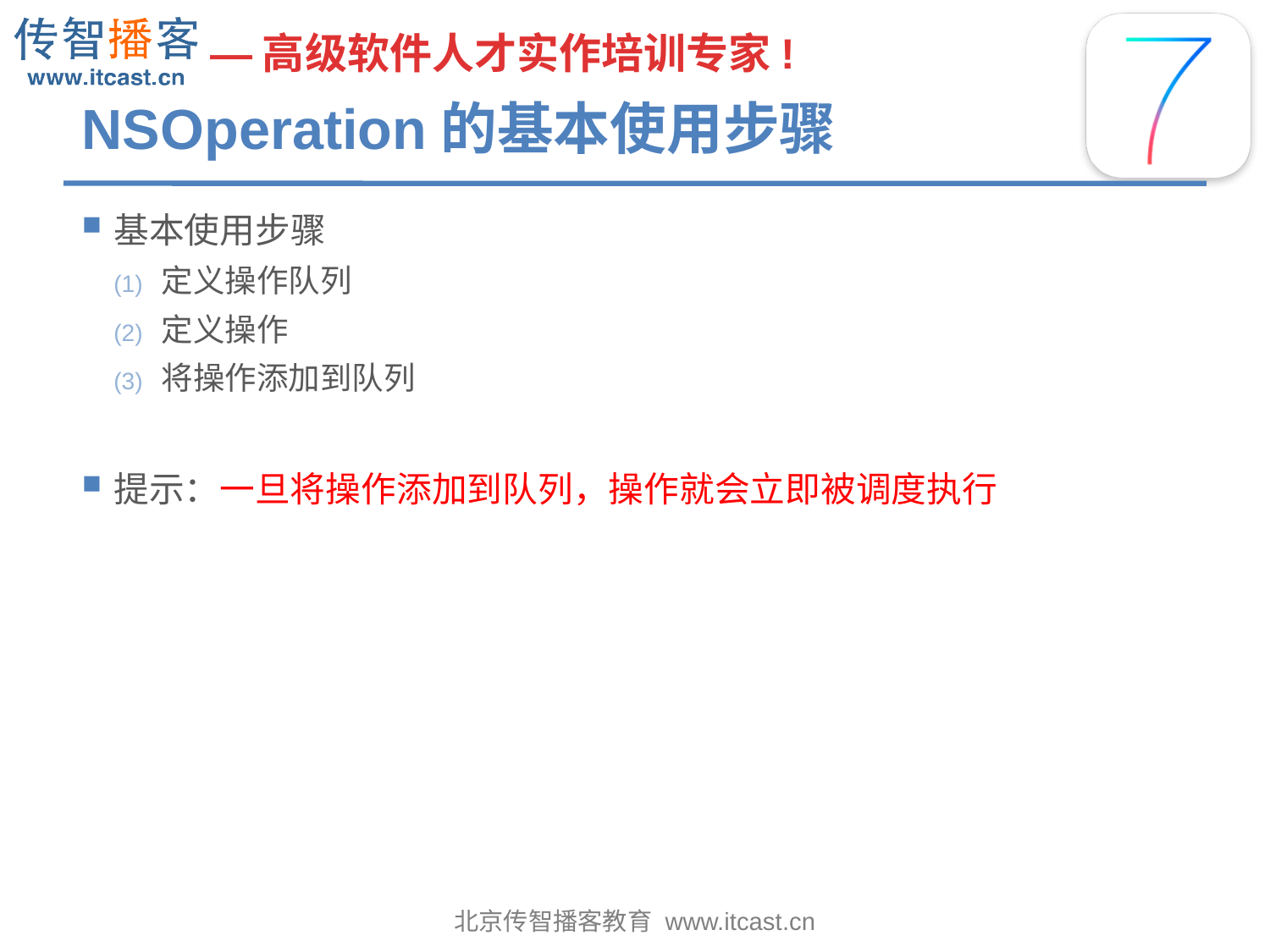

# NSOperation的基本使用步骤
基本使用步骤
定义操作队列
定义操作
将操作添加到队列

提示：一旦将操作添加到队列，操作就会立即被调度执行